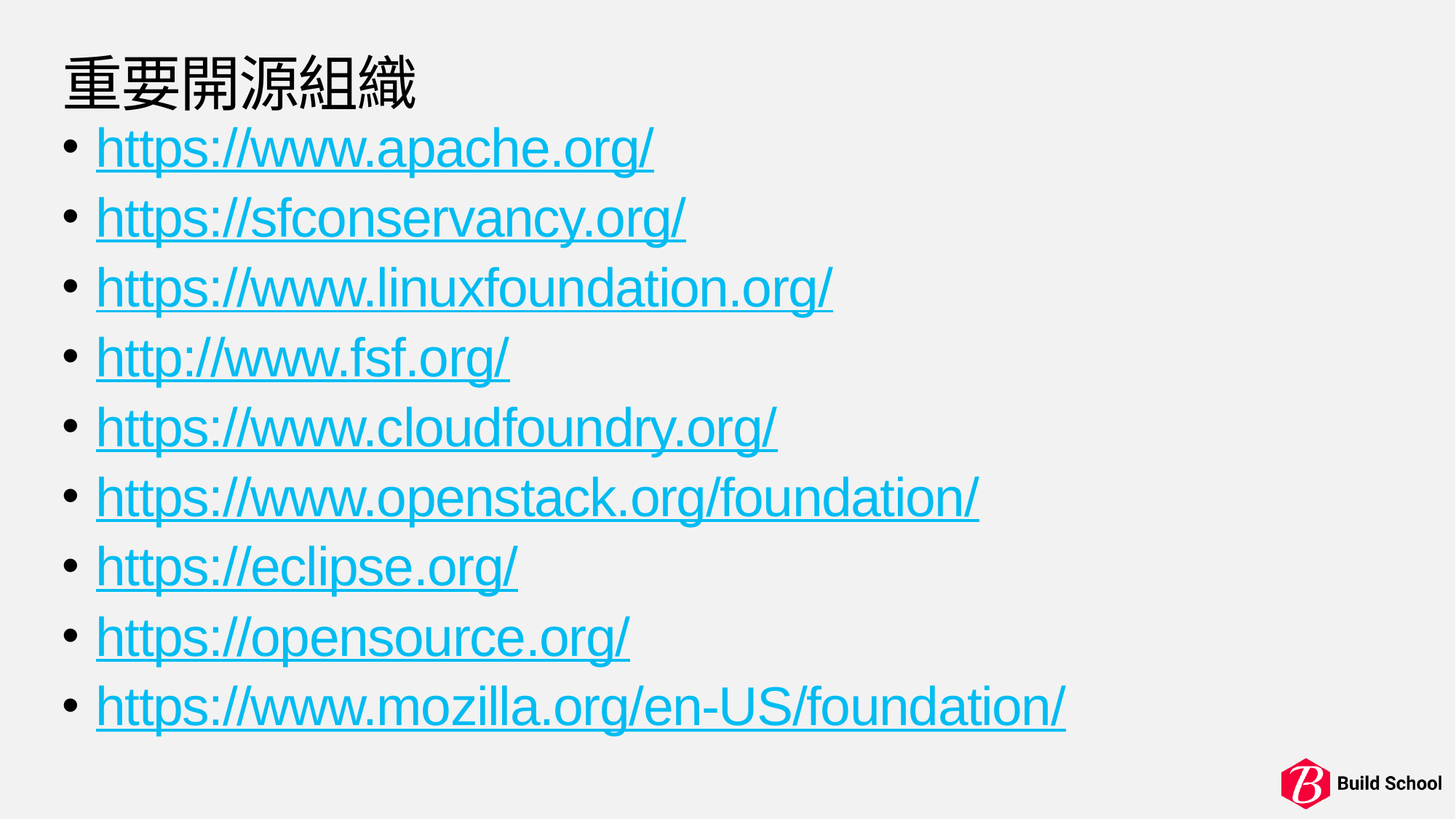

# 重要開源組織
https://www.apache.org/
https://sfconservancy.org/
https://www.linuxfoundation.org/
http://www.fsf.org/
https://www.cloudfoundry.org/
https://www.openstack.org/foundation/
https://eclipse.org/
https://opensource.org/
https://www.mozilla.org/en-US/foundation/